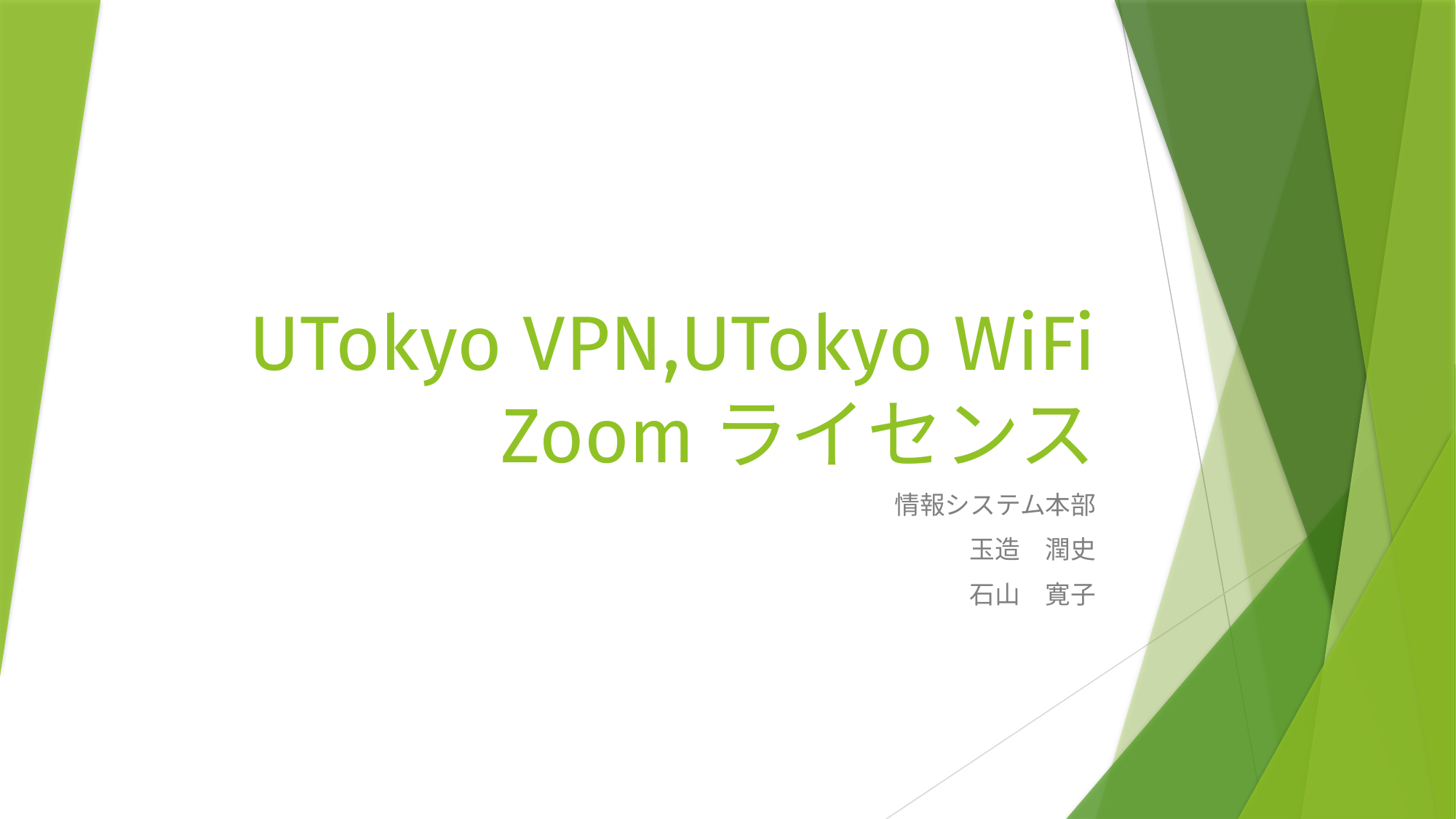

# UTokyo VPN,UTokyo WiFi Zoomライセンス
情報システム本部
玉造　潤史
石山　寛子